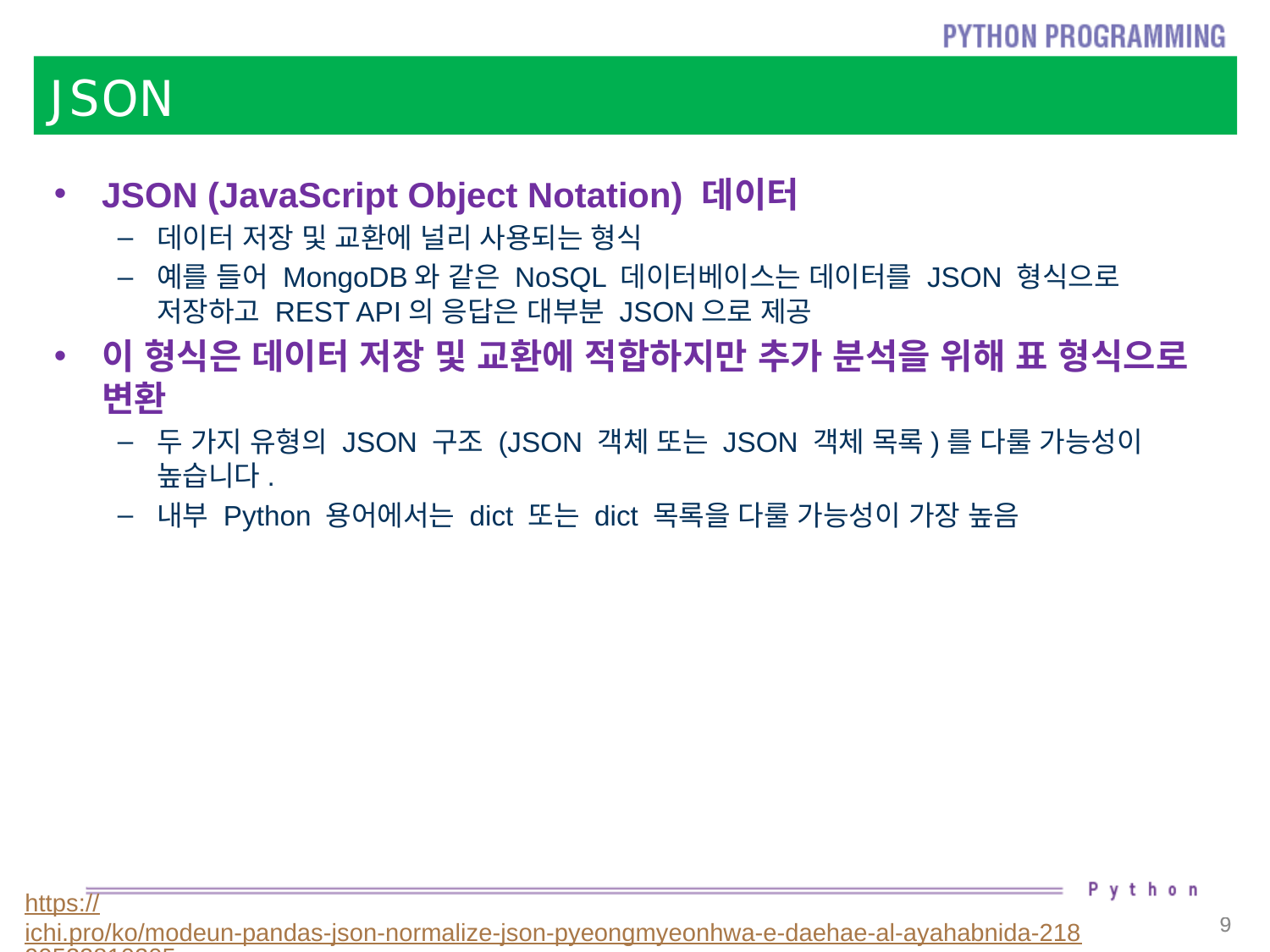

# JSON
JSON (JavaScript Object Notation) 데이터
데이터 저장 및 교환에 널리 사용되는 형식
예를 들어 MongoDB와 같은 NoSQL 데이터베이스는 데이터를 JSON 형식으로 저장하고 REST API의 응답은 대부분 JSON으로 제공
이 형식은 데이터 저장 및 교환에 적합하지만 추가 분석을 위해 표 형식으로 변환
두 가지 유형의 JSON 구조 (JSON 객체 또는 JSON 객체 목록)를 다룰 가능성이 높습니다.
내부 Python 용어에서는 dict 또는 dict 목록을 다룰 가능성이 가장 높음
https://ichi.pro/ko/modeun-pandas-json-normalize-json-pyeongmyeonhwa-e-daehae-al-ayahabnida-21899532810205

9